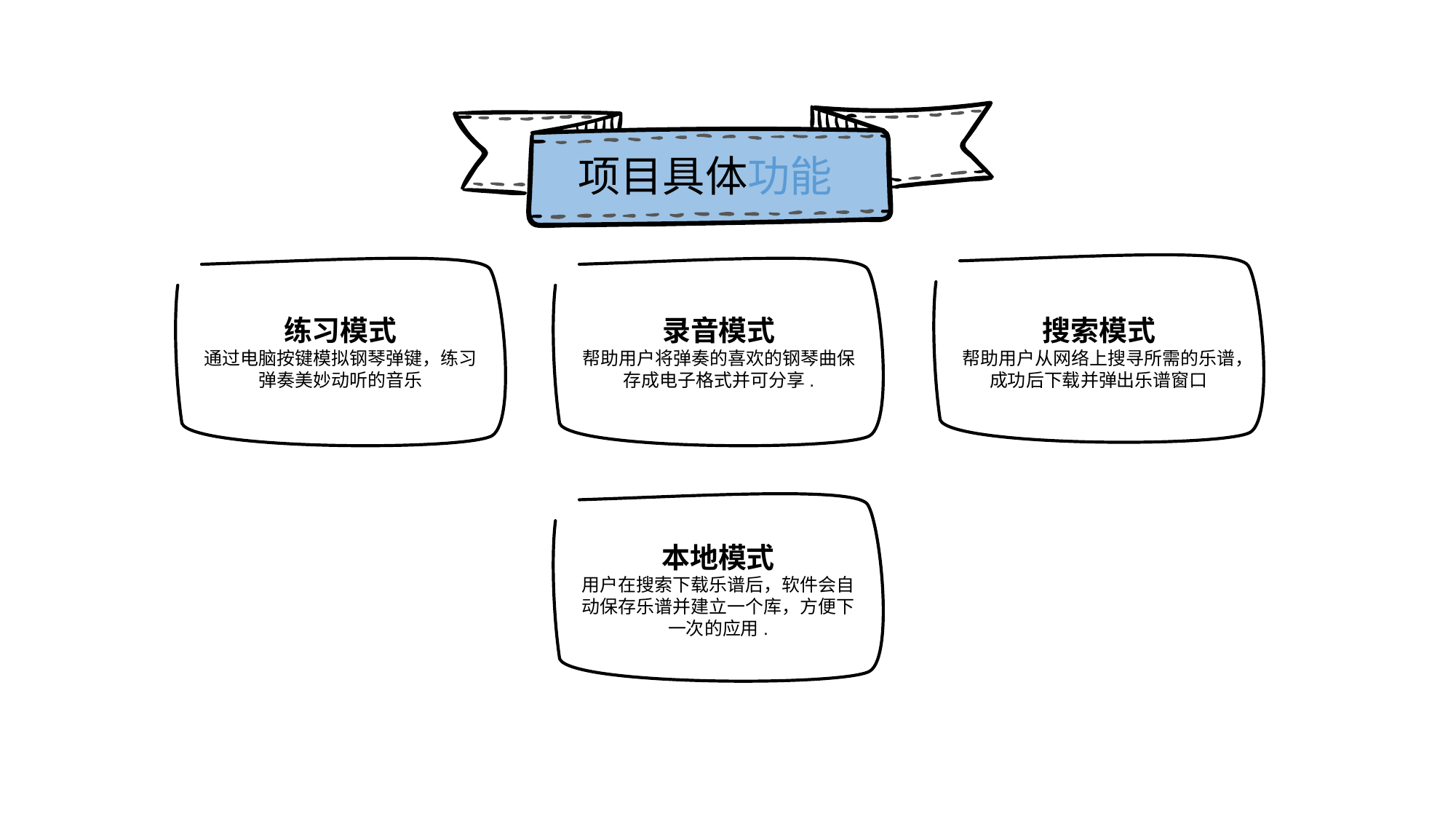

项目具体功能

练习模式
通过电脑按键模拟钢琴弹键，练习弹奏美妙动听的音乐
录音模式
帮助用户将弹奏的喜欢的钢琴曲保
存成电子格式并可分享.
搜索模式
帮助用户从网络上搜寻所需的乐谱，成功后下载并弹出乐谱窗口

本地模式
用户在搜索下载乐谱后，软件会自动保存乐谱并建立一个库，方便下一次的应用.